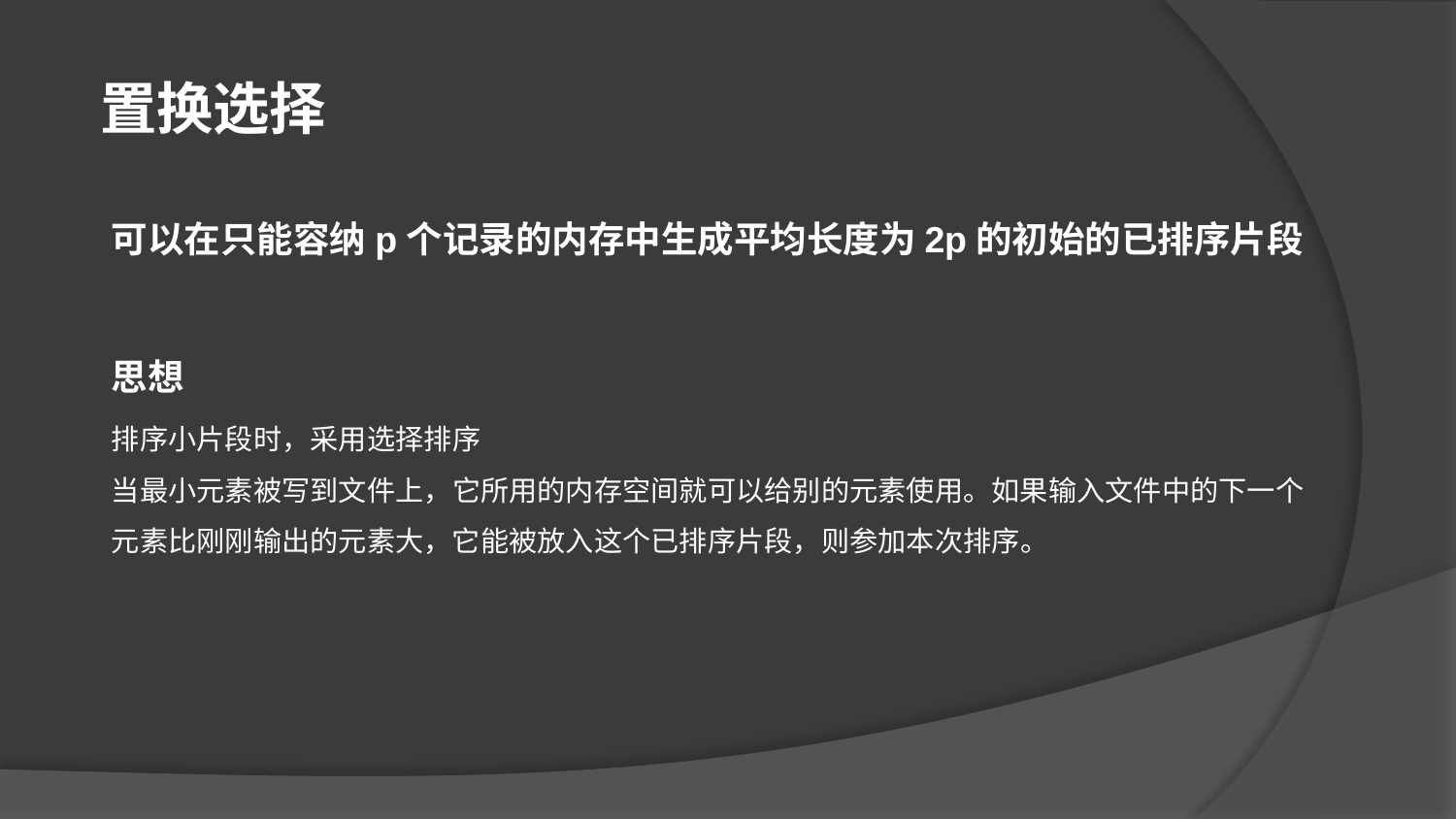

置换选择
可以在只能容纳p个记录的内存中生成平均长度为2p的初始的已排序片段
思想
排序小片段时，采用选择排序
当最小元素被写到文件上，它所用的内存空间就可以给别的元素使用。如果输入文件中的下一个元素比刚刚输出的元素大，它能被放入这个已排序片段，则参加本次排序。